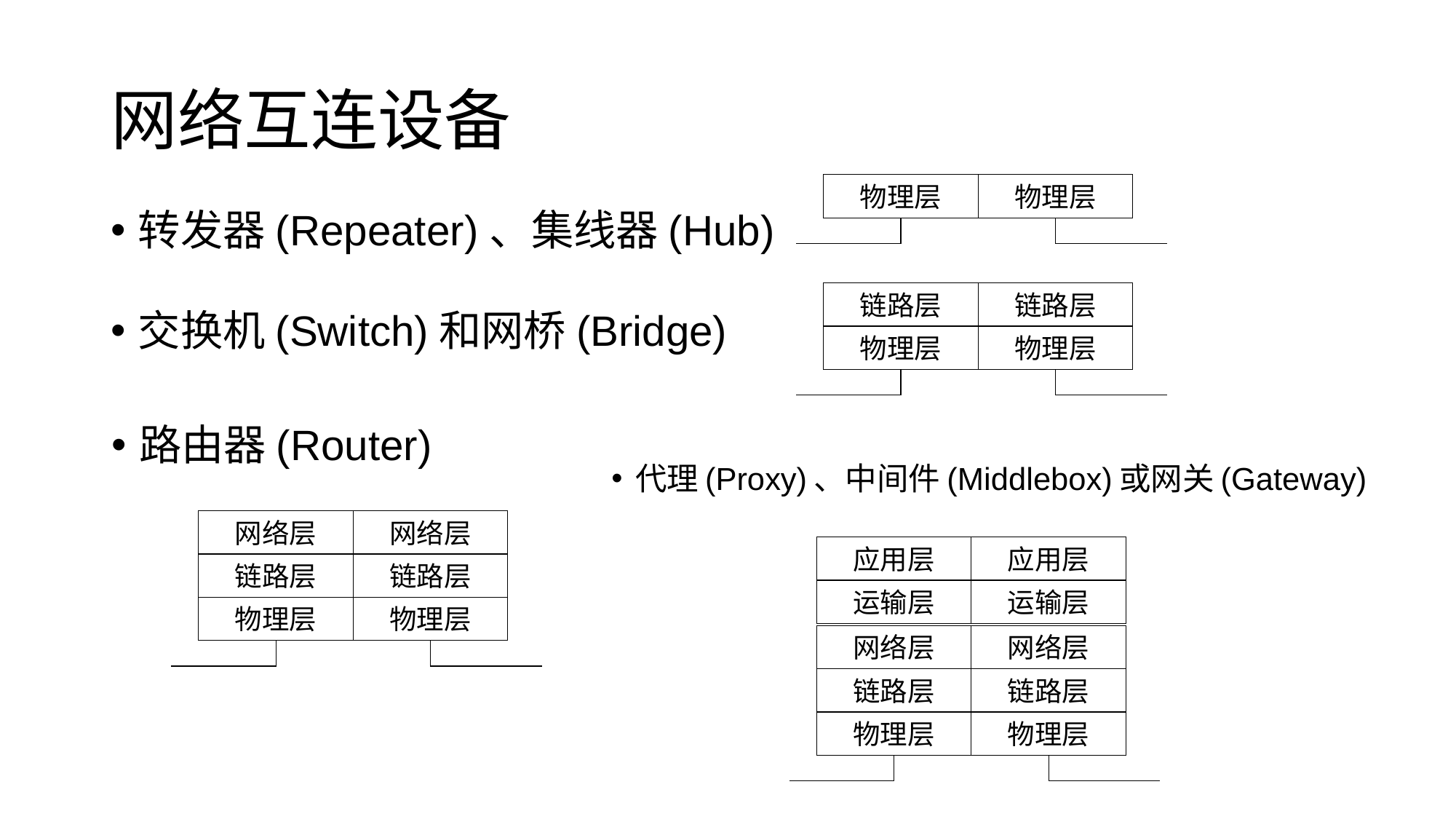

# 网络互连设备
物理层
物理层
转发器(Repeater)、集线器(Hub)
链路层
链路层
物理层
物理层
交换机(Switch)和网桥(Bridge)
路由器(Router)
代理(Proxy)、中间件(Middlebox)或网关(Gateway)
网络层
网络层
链路层
链路层
物理层
物理层
应用层
应用层
运输层
运输层
网络层
网络层
链路层
链路层
物理层
物理层